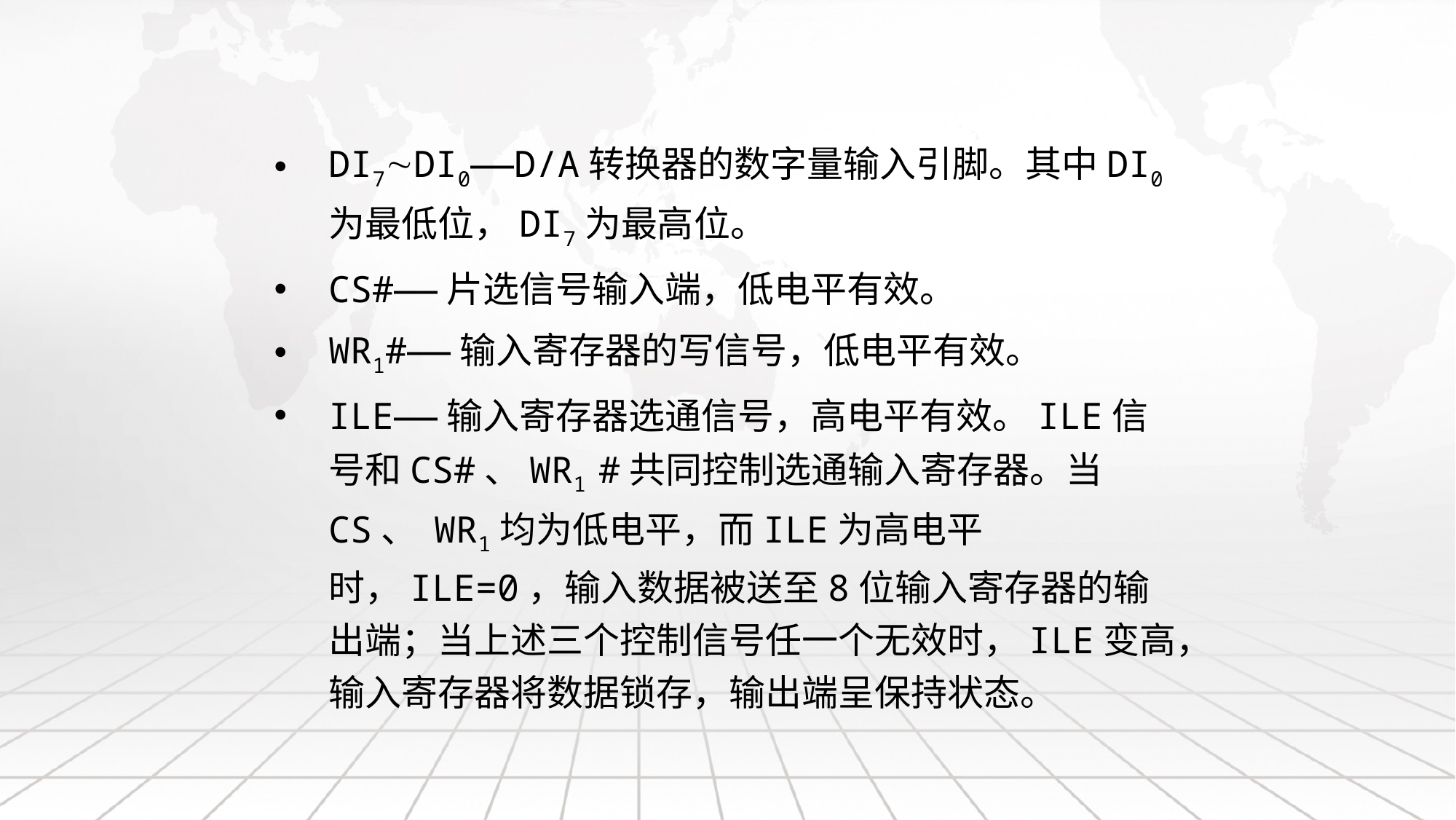

DI7∼DI0——D/A转换器的数字量输入引脚。其中DI0为最低位，DI7为最高位。
CS#——片选信号输入端，低电平有效。
WR1#——输入寄存器的写信号，低电平有效。
ILE——输入寄存器选通信号，高电平有效。ILE信号和CS#、WR1 #共同控制选通输入寄存器。当CS、 WR1均为低电平，而ILE为高电平时，ILE=0，输入数据被送至8位输入寄存器的输出端；当上述三个控制信号任一个无效时，ILE变高，输入寄存器将数据锁存，输出端呈保持状态。